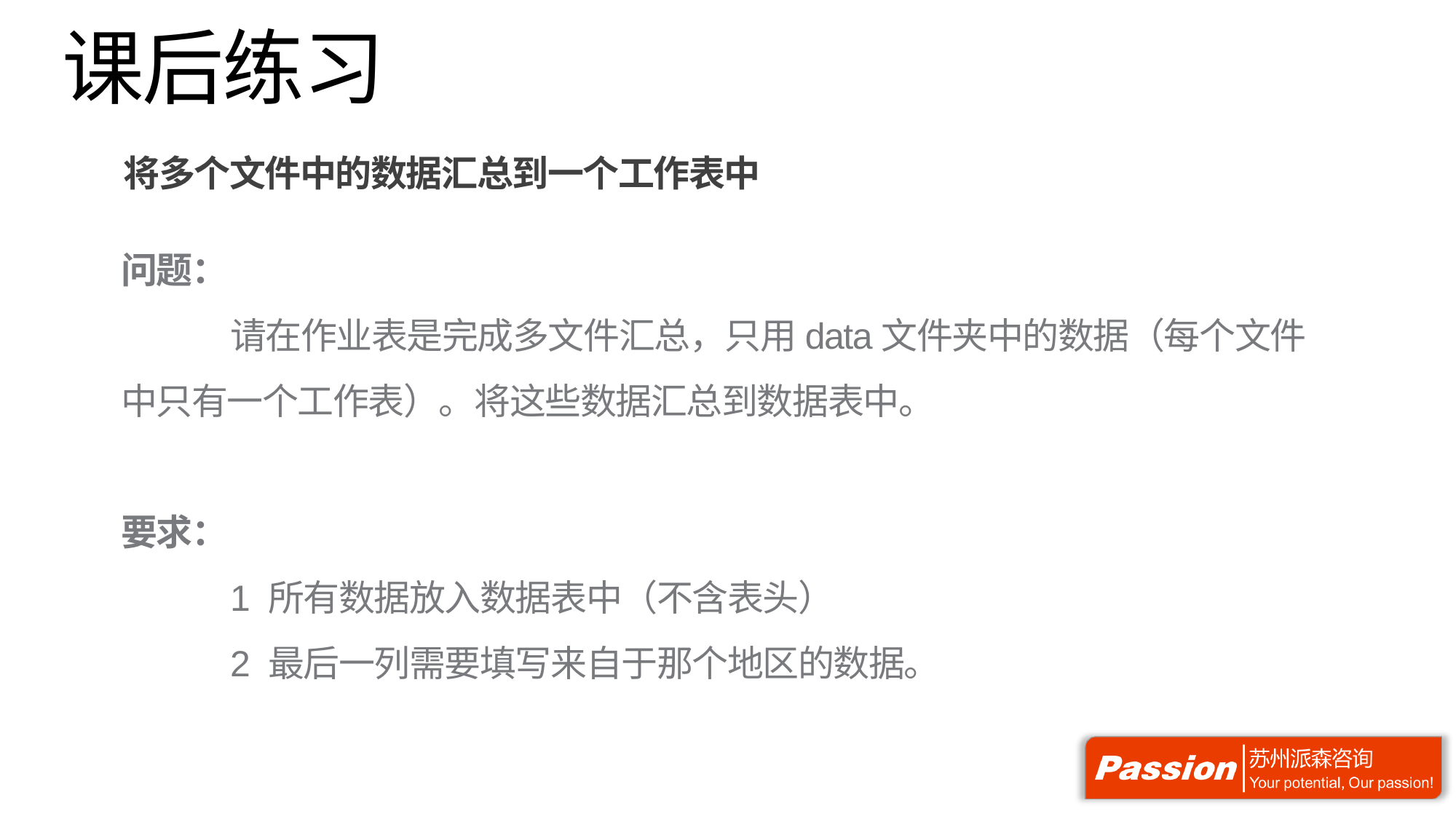

# 课后练习
将多个文件中的数据汇总到一个工作表中
问题：
	请在作业表是完成多文件汇总，只用data文件夹中的数据（每个文件中只有一个工作表）。将这些数据汇总到数据表中。

要求：
	1 所有数据放入数据表中（不含表头）
	2 最后一列需要填写来自于那个地区的数据。